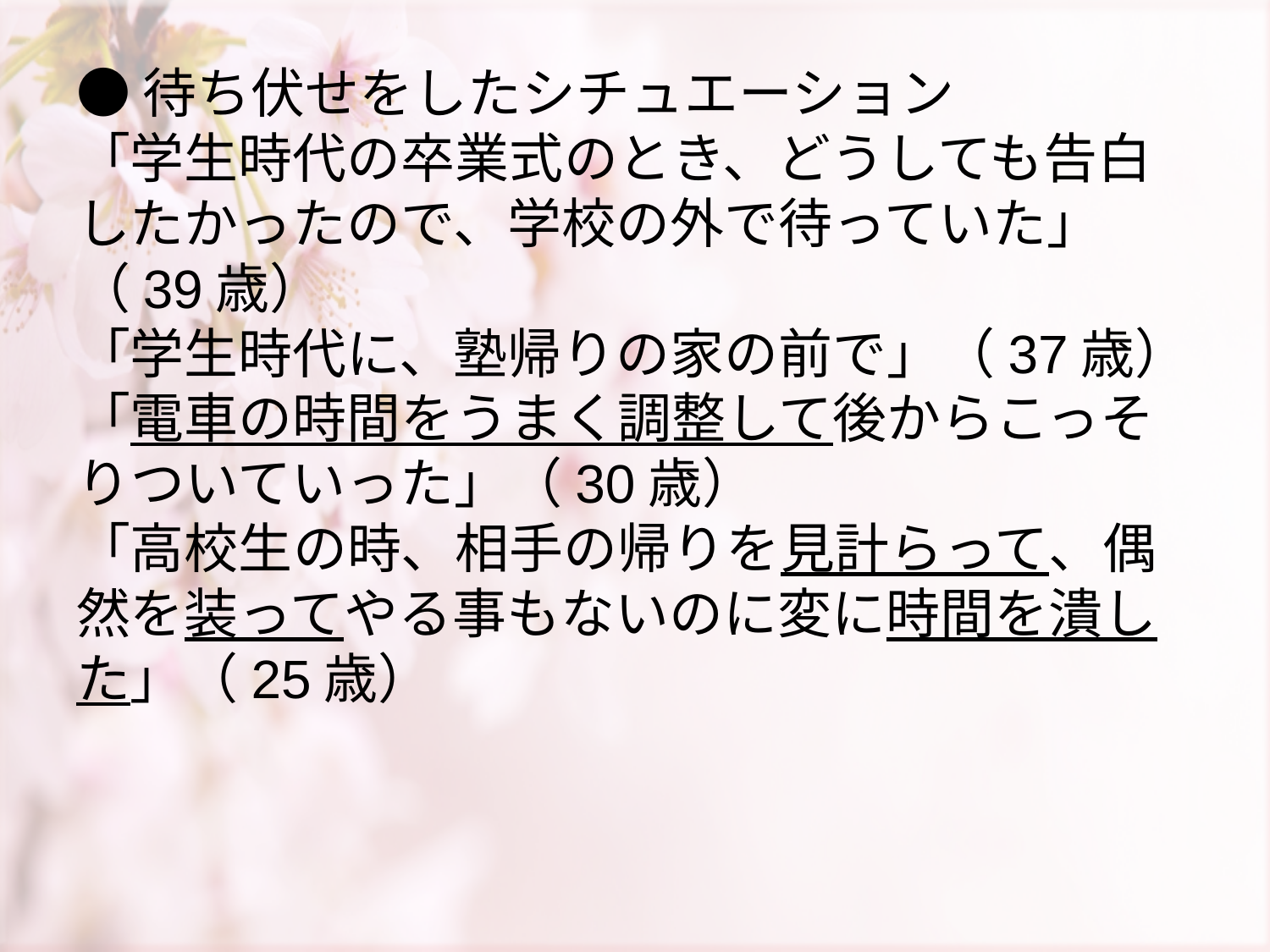

●待ち伏せをしたシチュエーション
「学生時代の卒業式のとき、どうしても告白したかったので、学校の外で待っていた」（39歳）
「学生時代に、塾帰りの家の前で」（37歳）
「電車の時間をうまく調整して後からこっそりついていった」（30歳）
「高校生の時、相手の帰りを見計らって、偶然を装ってやる事もないのに変に時間を潰した」（25歳）